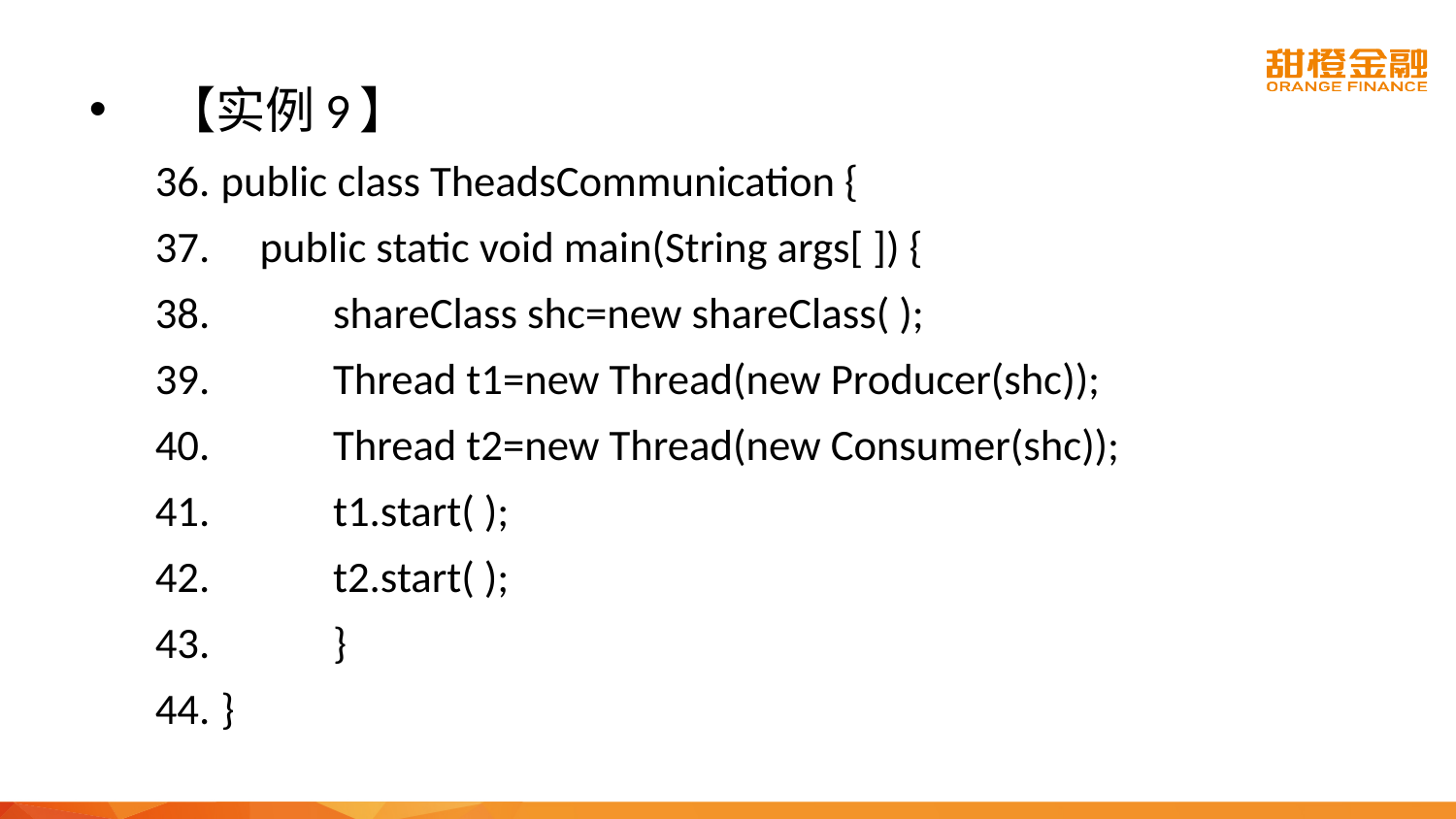

【实例9】
public class TheadsCommunication {
    public static void main(String args[ ]) {
		shareClass shc=new shareClass( );
		Thread t1=new Thread(new Producer(shc));
		Thread t2=new Thread(new Consumer(shc));
		t1.start( );
		t2.start( );
	}
}